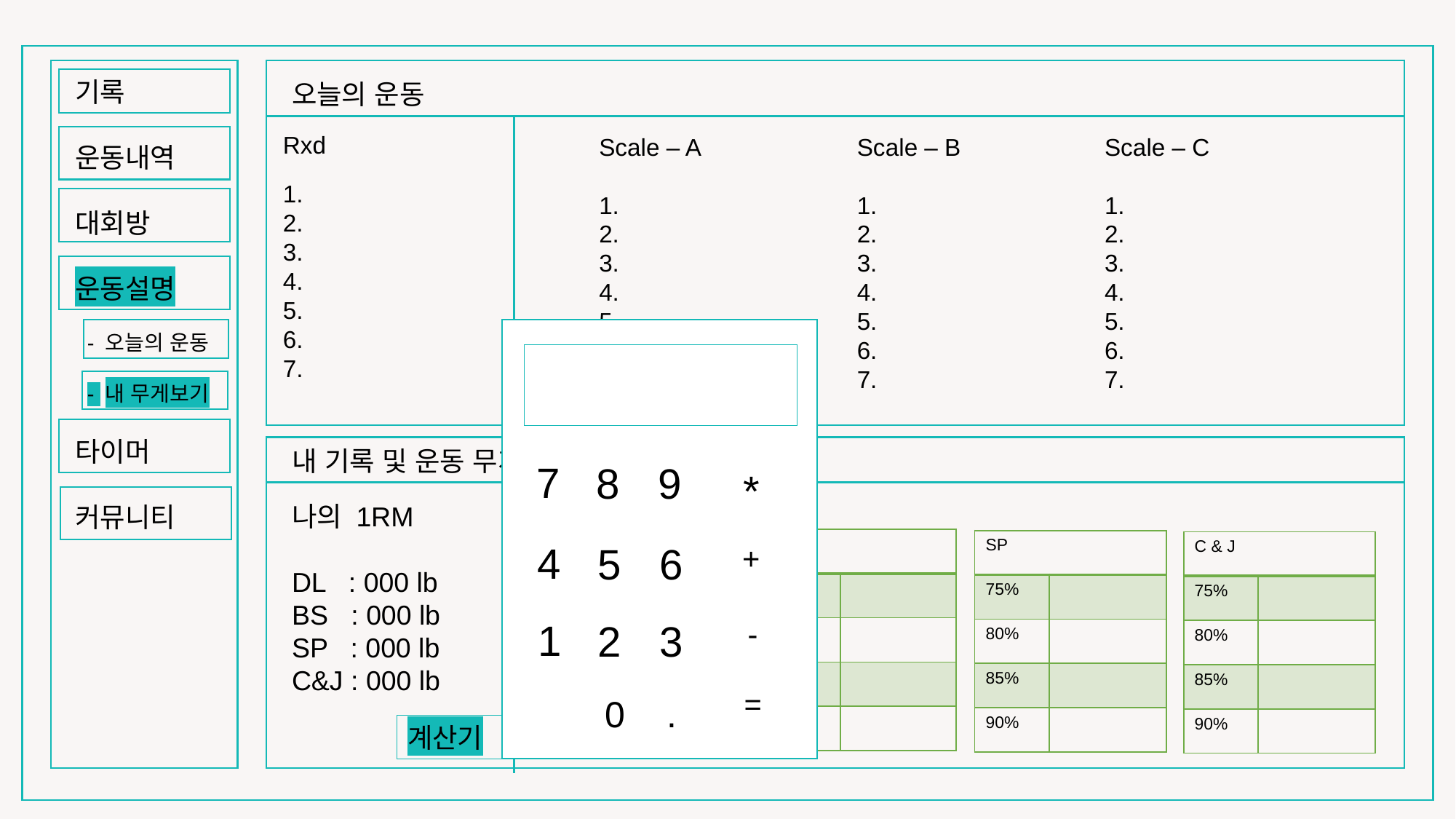

기록

운동내역

대회방

운동설명

  - 오늘의 운동

  - 내 무게보기

타이머

커뮤니티

오늘의 운동
Rxd

1.
2.
3.
4.
5.
6.
7.

Scale – C

1.
2.
3.
4.
5.
6.
7.

Scale – A

1.
2.
3.
4.
5.
6.
7.

Scale – B

1.
2.
3.
4.
5.
6.
7.

내 기록 및 운동 무게
7
8
9
*

운동 무게
나의 1RM

DL   : 000 lb
BS   : 000 lb
SP   : 000 lb
C&J : 000 lb
| BS |  |
| --- | --- |
| 75% |  |
| 80% |  |
| 85% |  |
| 90% |  |

| SP |  |
| --- | --- |
| 75% |  |
| 80% |  |
| 85% |  |
| 90% |  |
4
| DL |  |
| --- | --- |
| 75% |  |
| 80% |  |
| 85% |  |
| 90% |  |
| C & J |  |
| --- | --- |
| 75% |  |
| 80% |  |
| 85% |  |
| 90% |  |
5
6
+
1
2
3
-
=
0
.
계산기